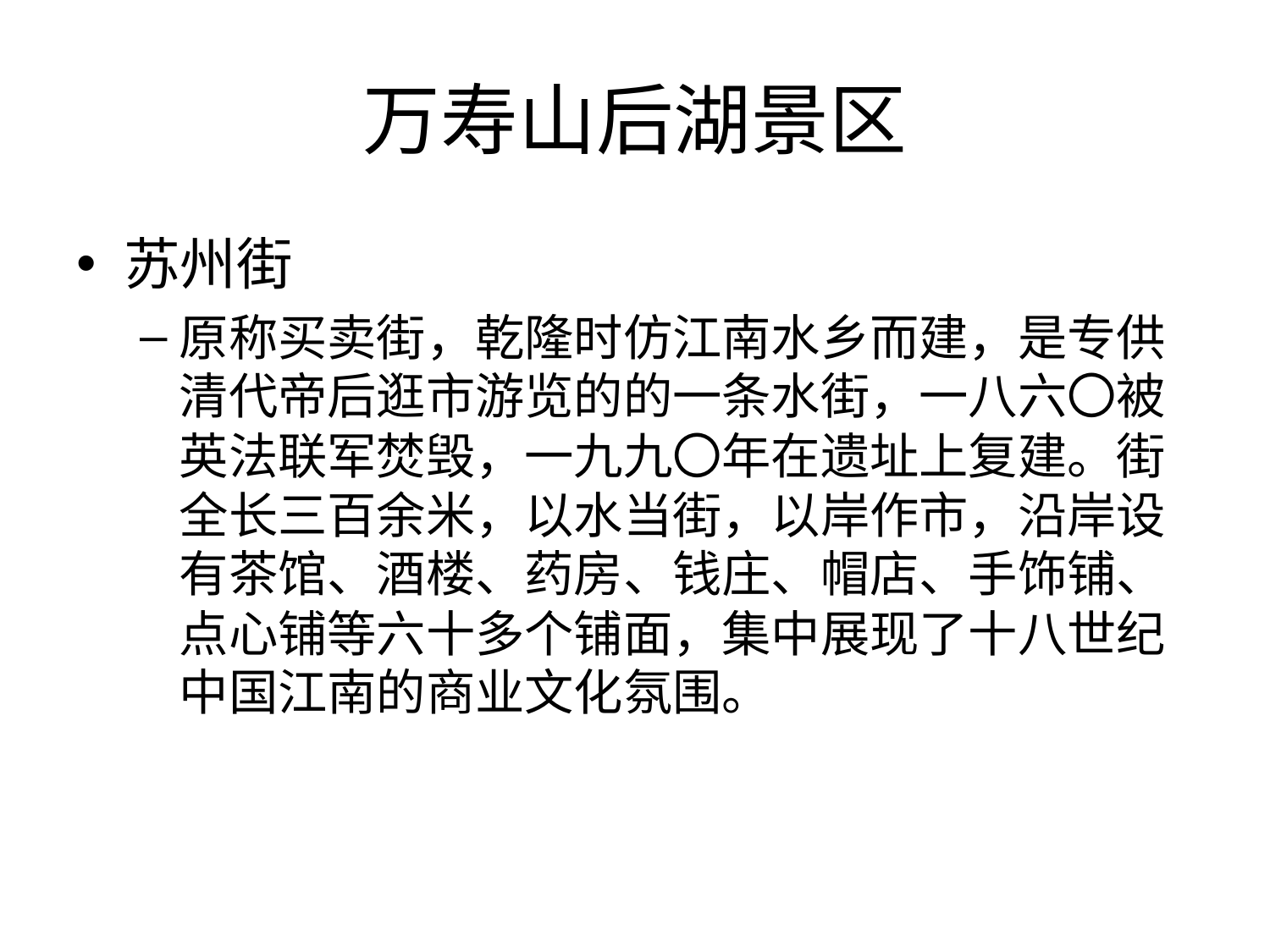

# 万寿山后湖景区
苏州街
原称买卖街，乾隆时仿江南水乡而建，是专供清代帝后逛市游览的的一条水街，一八六〇被英法联军焚毁，一九九〇年在遗址上复建。街全长三百余米，以水当街，以岸作市，沿岸设有茶馆、酒楼、药房、钱庄、帽店、手饰铺、点心铺等六十多个铺面，集中展现了十八世纪中国江南的商业文化氛围。